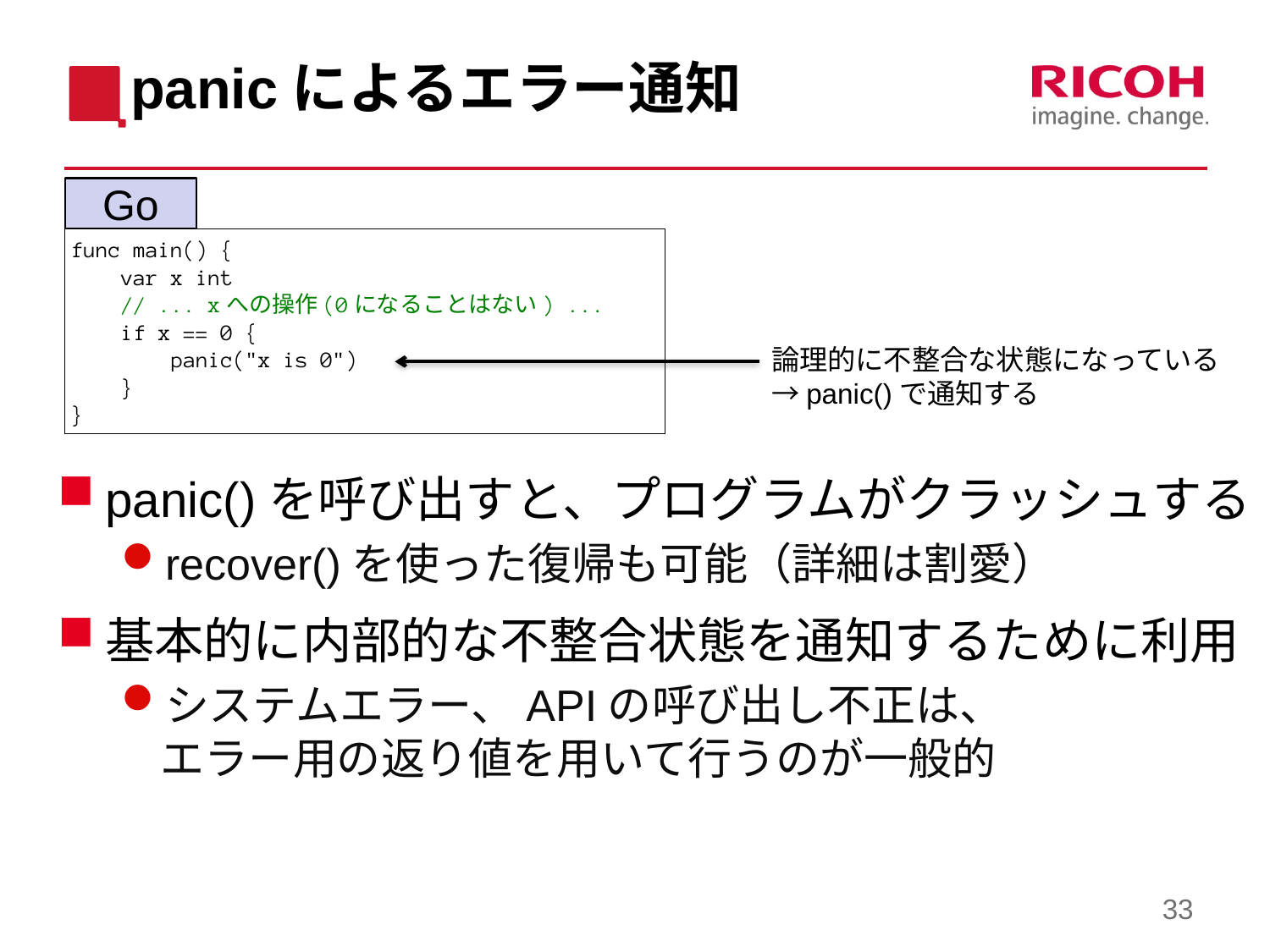

# panicによるエラー通知
Go

func main() {
    var x int
    // ... xへの操作(0になることはない) ...
    if x == 0 {
        panic("x is 0")
    }
}
論理的に不整合な状態になっている→panic()で通知する
panic()を呼び出すと、プログラムがクラッシュする
recover()を使った復帰も可能（詳細は割愛）
基本的に内部的な不整合状態を通知するために利用
システムエラー、APIの呼び出し不正は、
エラー用の返り値を用いて行うのが一般的

33